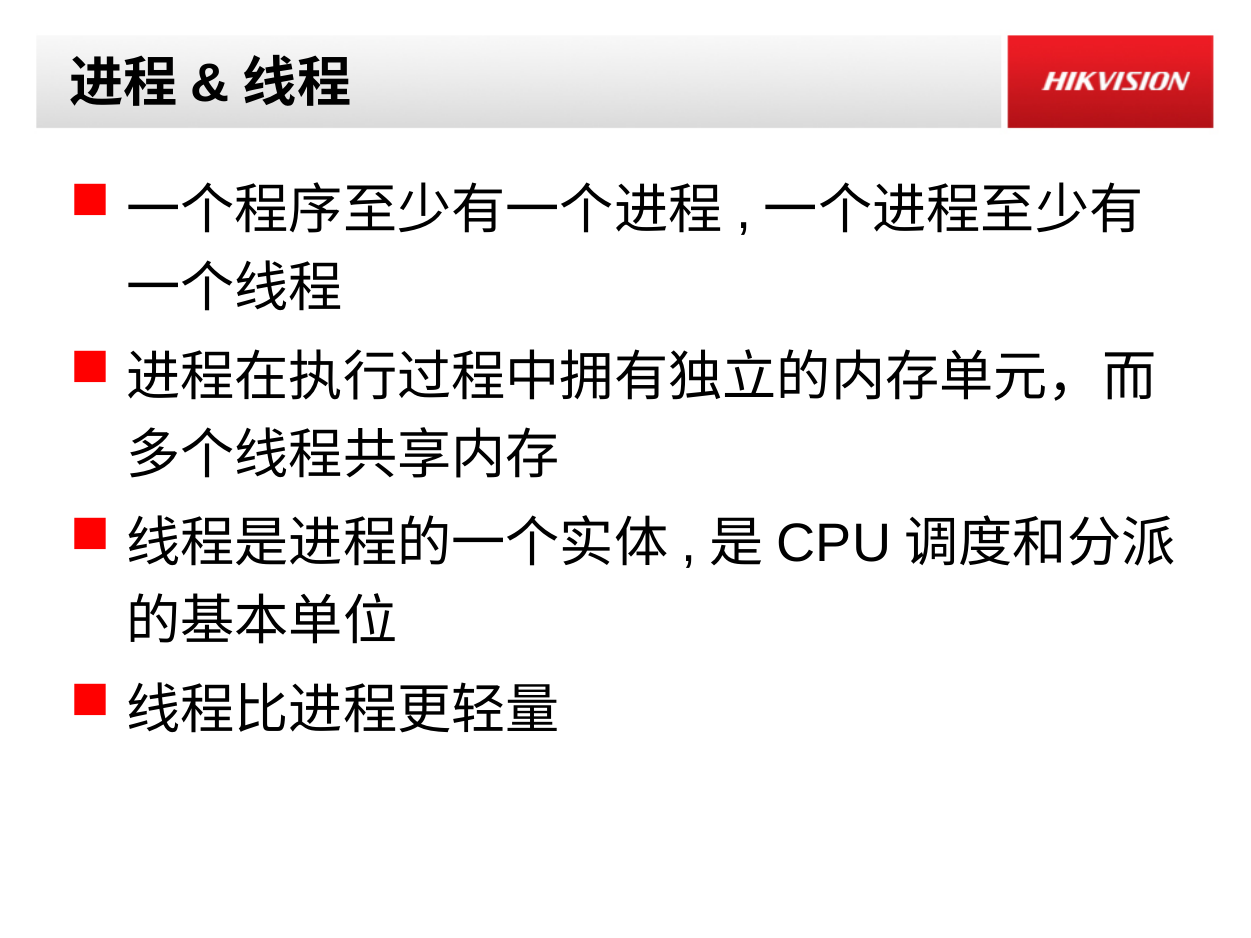

# 进程&线程
一个程序至少有一个进程,一个进程至少有一个线程
进程在执行过程中拥有独立的内存单元，而多个线程共享内存
线程是进程的一个实体,是CPU调度和分派的基本单位
线程比进程更轻量